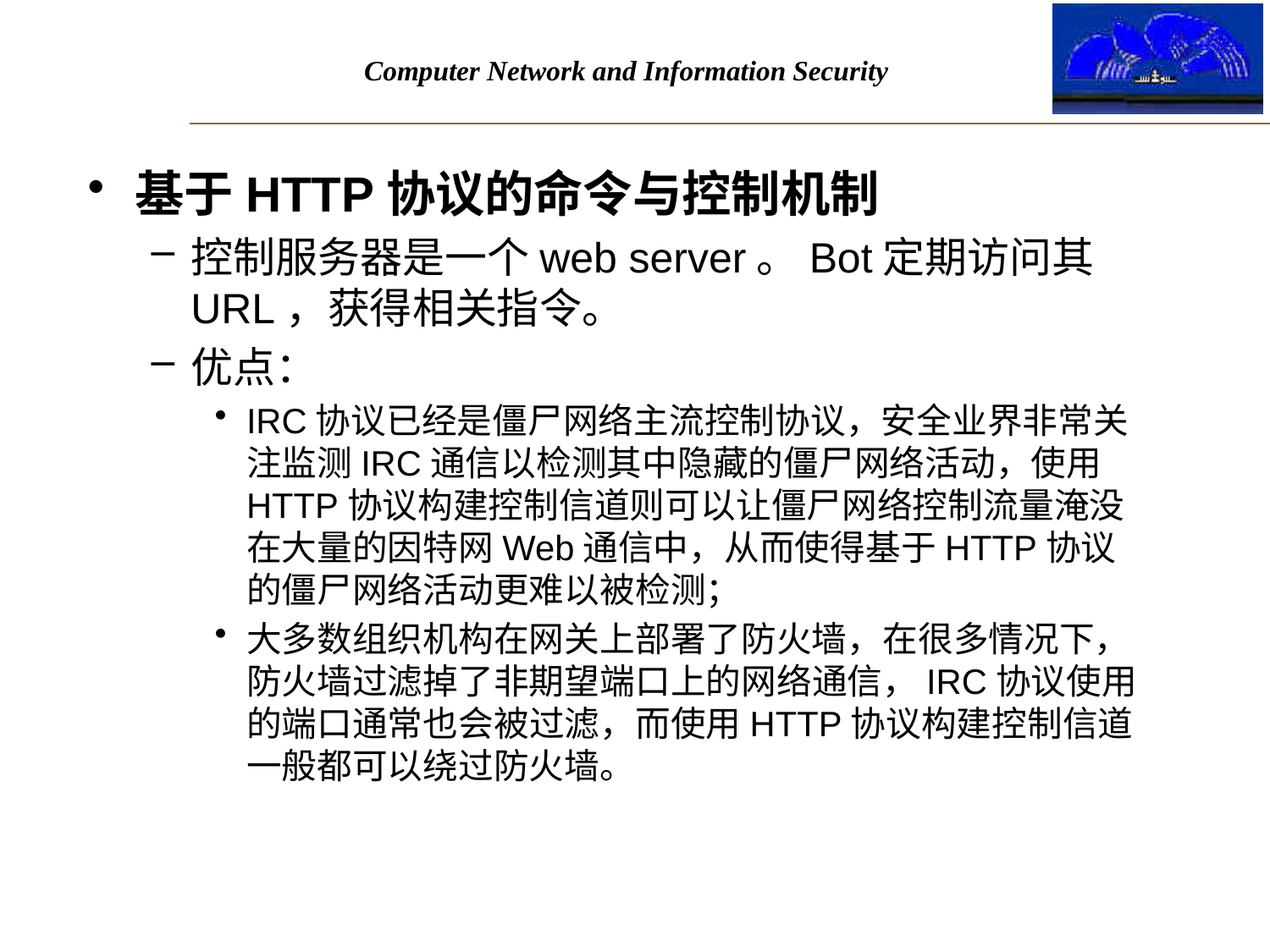

基于HTTP协议的命令与控制机制
控制服务器是一个web server。Bot定期访问其URL，获得相关指令。
优点：
IRC协议已经是僵尸网络主流控制协议，安全业界非常关注监测IRC通信以检测其中隐藏的僵尸网络活动，使用HTTP协议构建控制信道则可以让僵尸网络控制流量淹没在大量的因特网Web通信中，从而使得基于HTTP协议的僵尸网络活动更难以被检测；
大多数组织机构在网关上部署了防火墙，在很多情况下，防火墙过滤掉了非期望端口上的网络通信，IRC协议使用的端口通常也会被过滤，而使用HTTP协议构建控制信道一般都可以绕过防火墙。
#